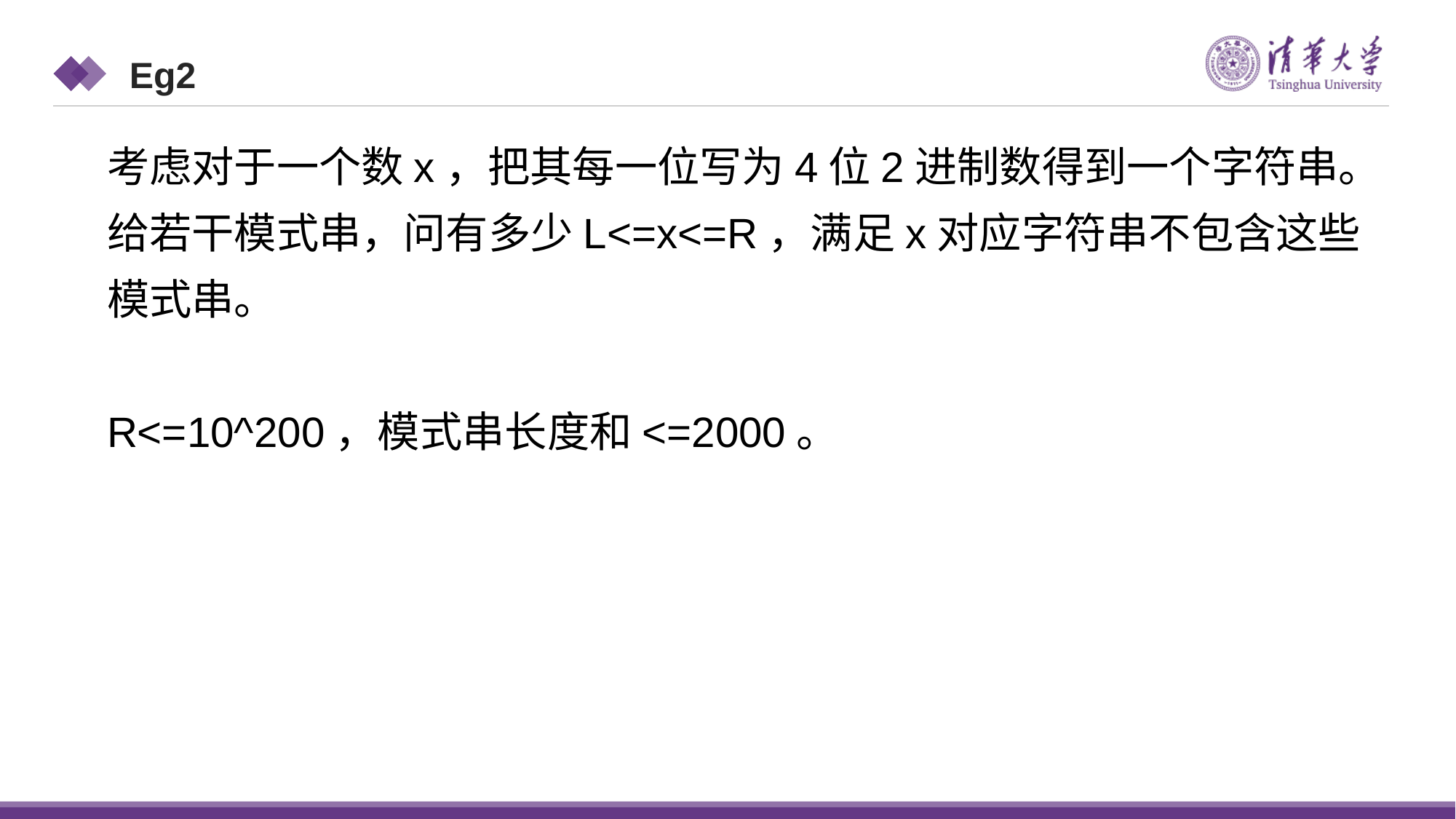

Eg2
考虑对于一个数x，把其每一位写为4位2进制数得到一个字符串。
给若干模式串，问有多少L<=x<=R，满足x对应字符串不包含这些模式串。

R<=10^200，模式串长度和<=2000。